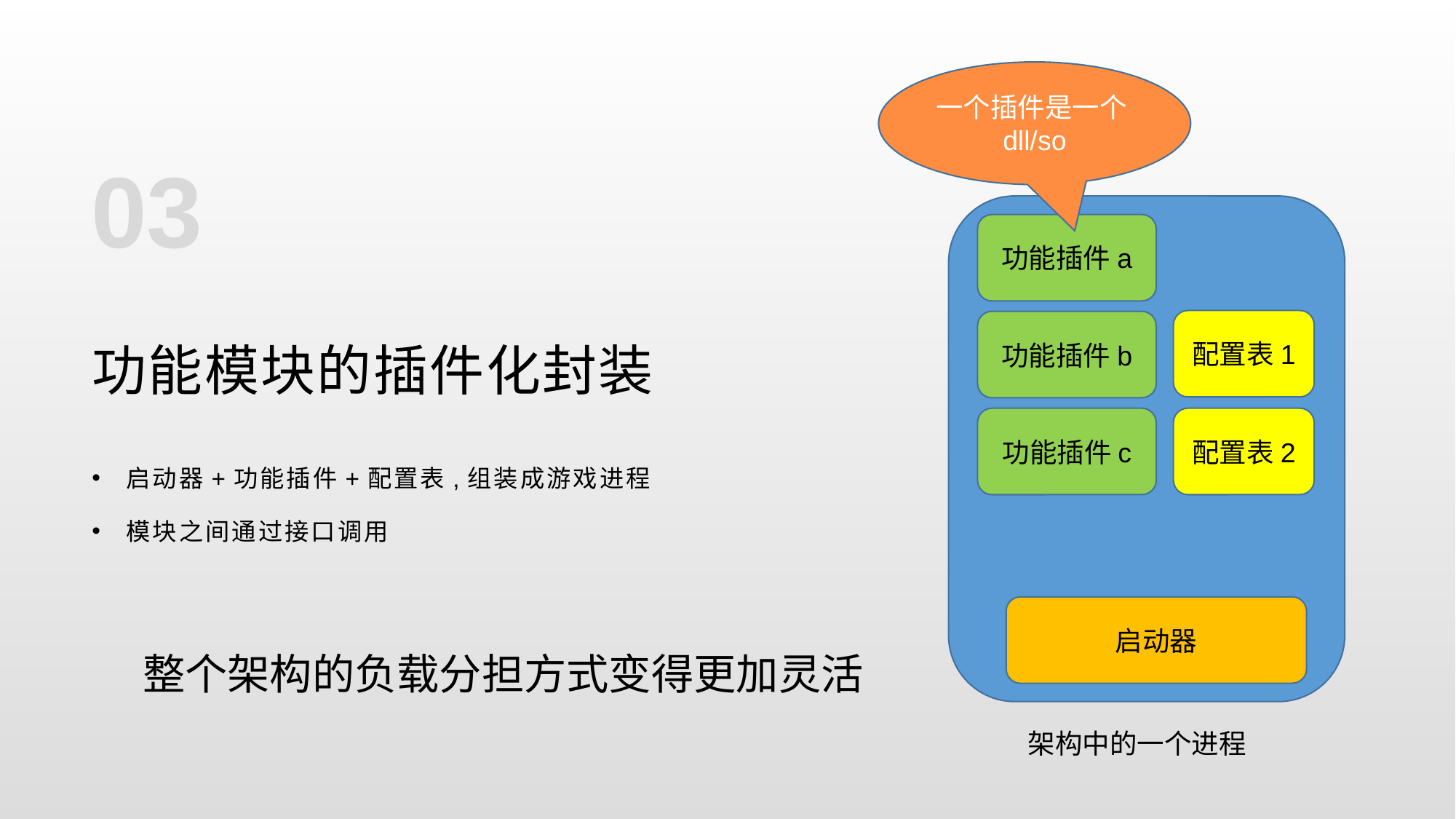

一个插件是一个dll/so
03

功能插件a
配置表1
功能插件b
# 功能模块的插件化封装
功能插件c
配置表2
启动器+功能插件+配置表,组装成游戏进程
模块之间通过接口调用
启动器
整个架构的负载分担方式变得更加灵活
架构中的一个进程